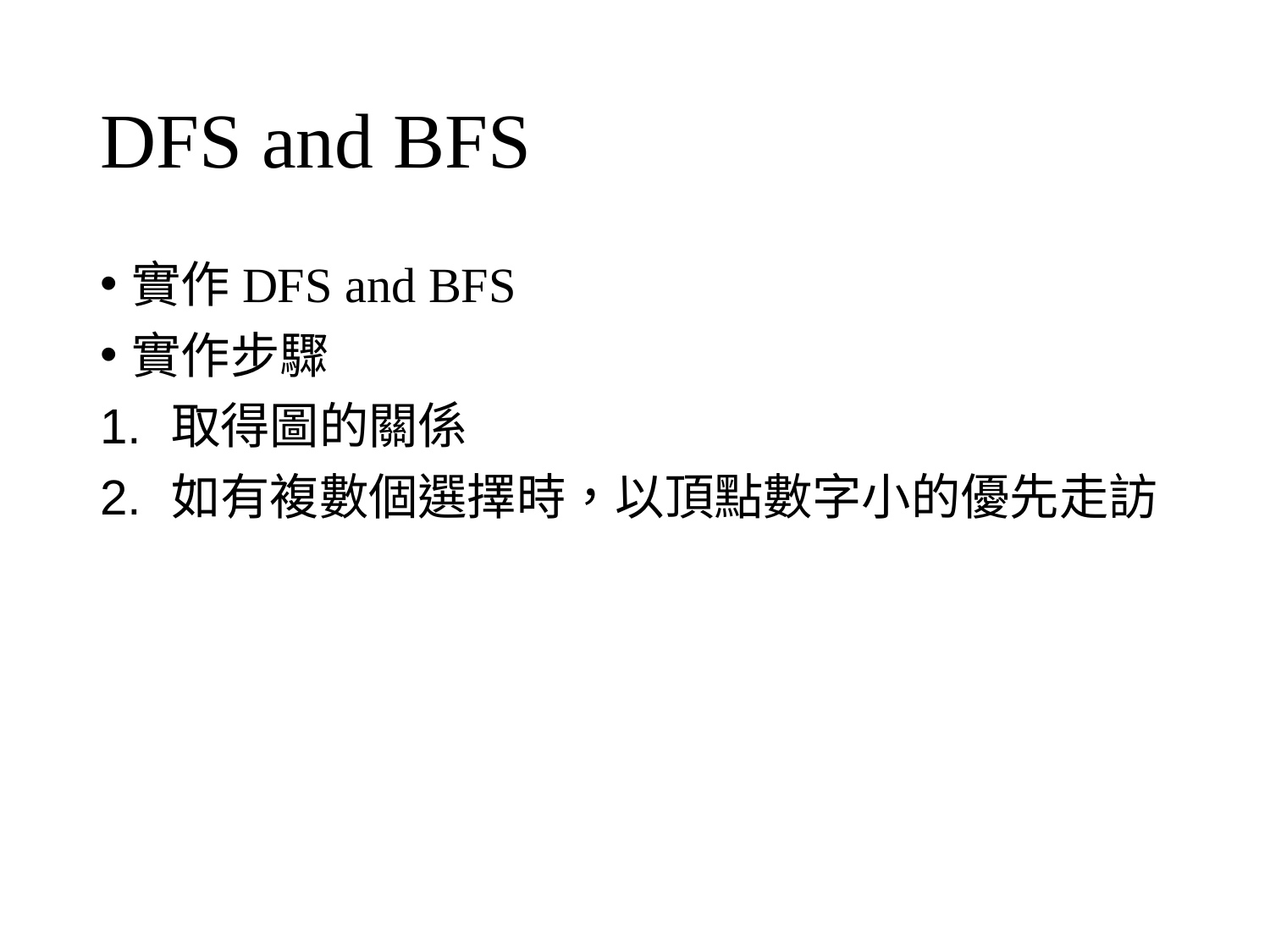

# DFS and BFS
實作DFS and BFS
實作步驟
取得圖的關係
如有複數個選擇時，以頂點數字小的優先走訪